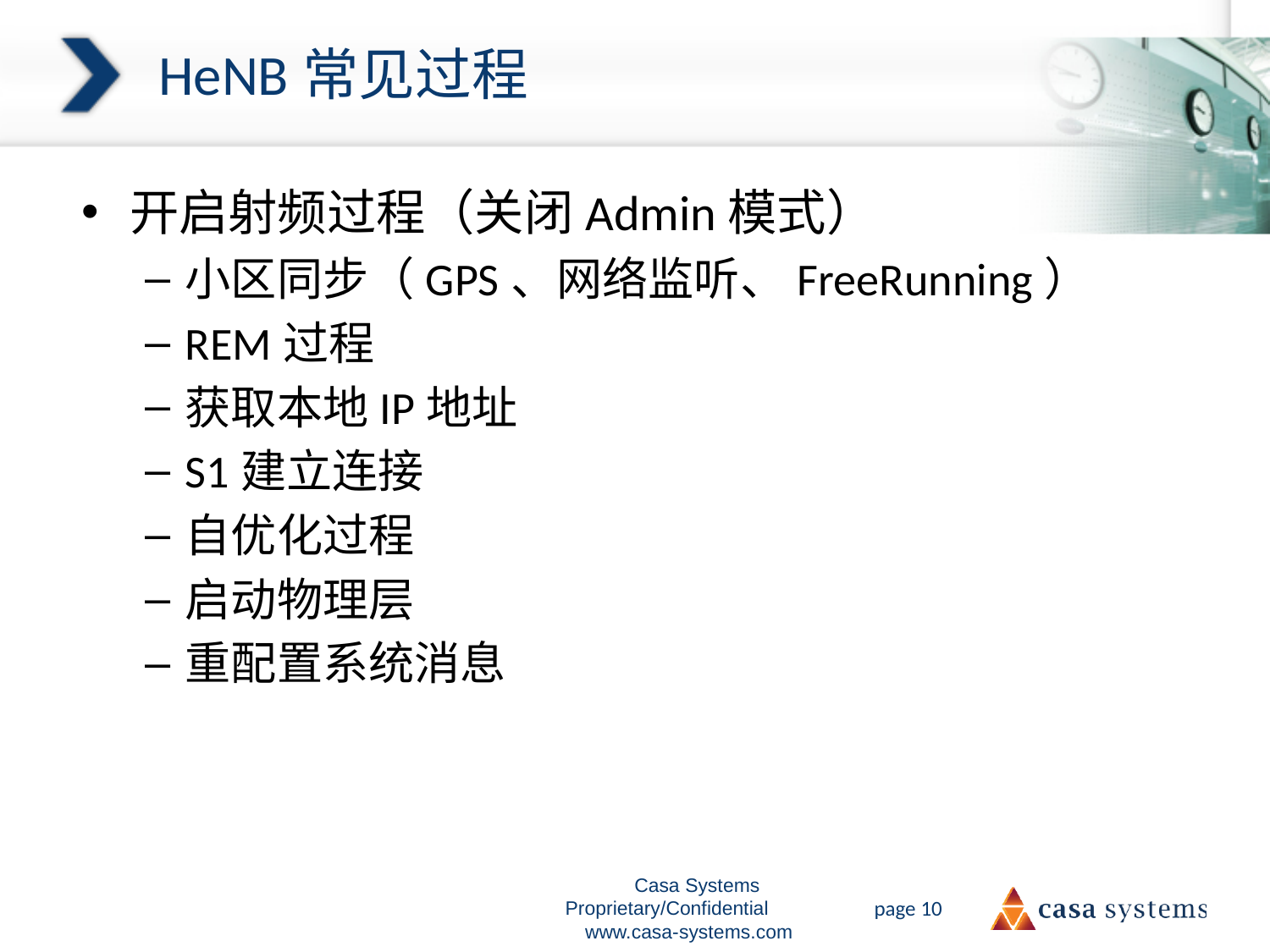

# HeNB常见过程
开启射频过程（关闭Admin模式）
小区同步（GPS、网络监听、FreeRunning）
REM过程
获取本地IP地址
S1建立连接
自优化过程
启动物理层
重配置系统消息

Casa Systems Proprietary/Confidential            www.casa-systems.com
page 10